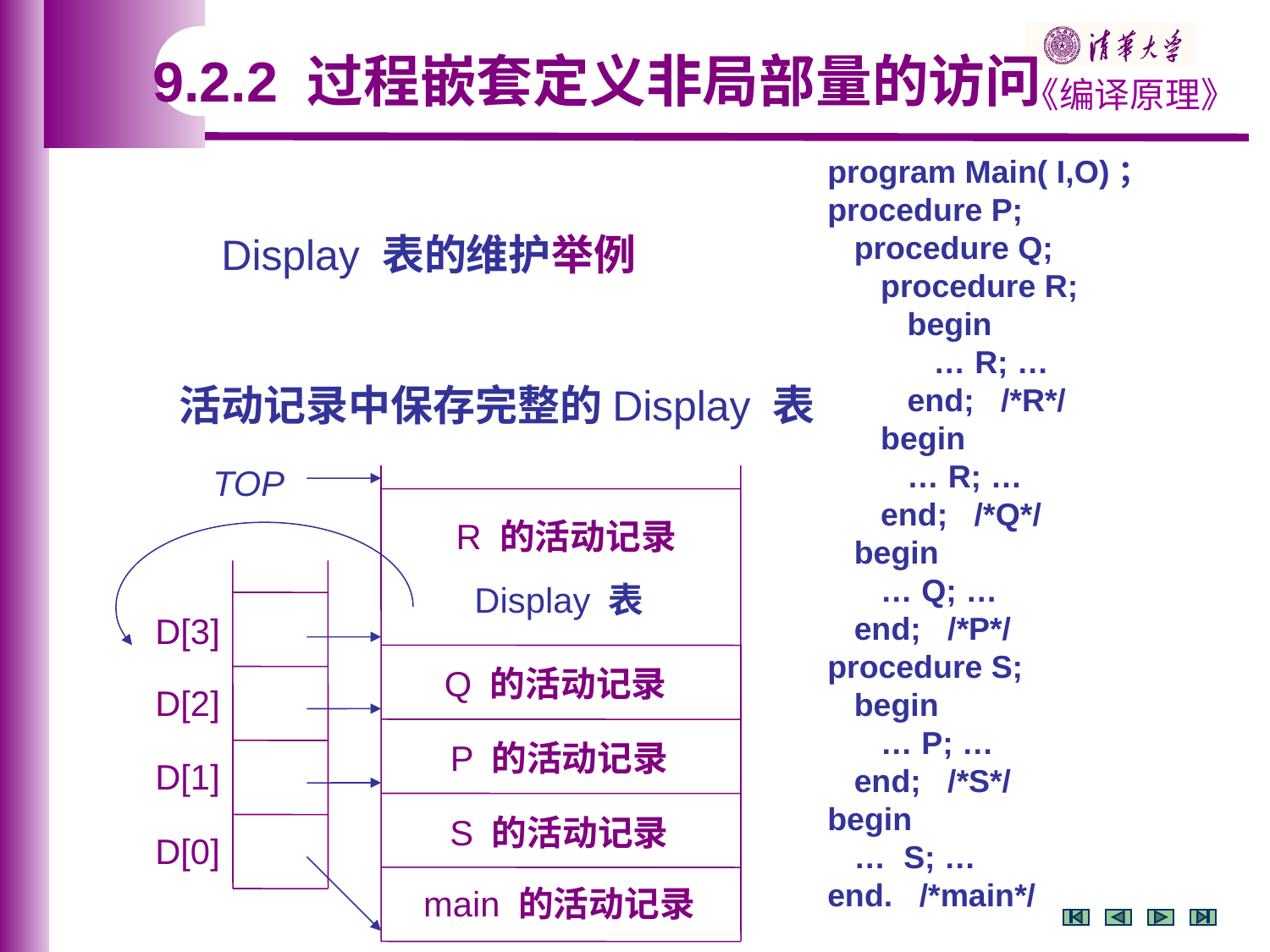

9.2.2 过程嵌套定义非局部量的访问
program Main( I,O)；
procedure P;
   procedure Q;
      procedure R;
         begin
            … R; …
         end;   /*R*/
      begin
         … R; …
      end;   /*Q*/
   begin
      … Q; …
   end;   /*P*/
procedure S;
   begin
      … P; …
   end;   /*S*/
begin
   …  S; …
end.   /*main*/
  Display 表的维护举例
活动记录中保存完整的Display 表
TOP

R 的活动记录

Display 表

D[3]

Q 的活动记录

D[2]

P 的活动记录

D[1]

S 的活动记录

D[0]

main 的活动记录